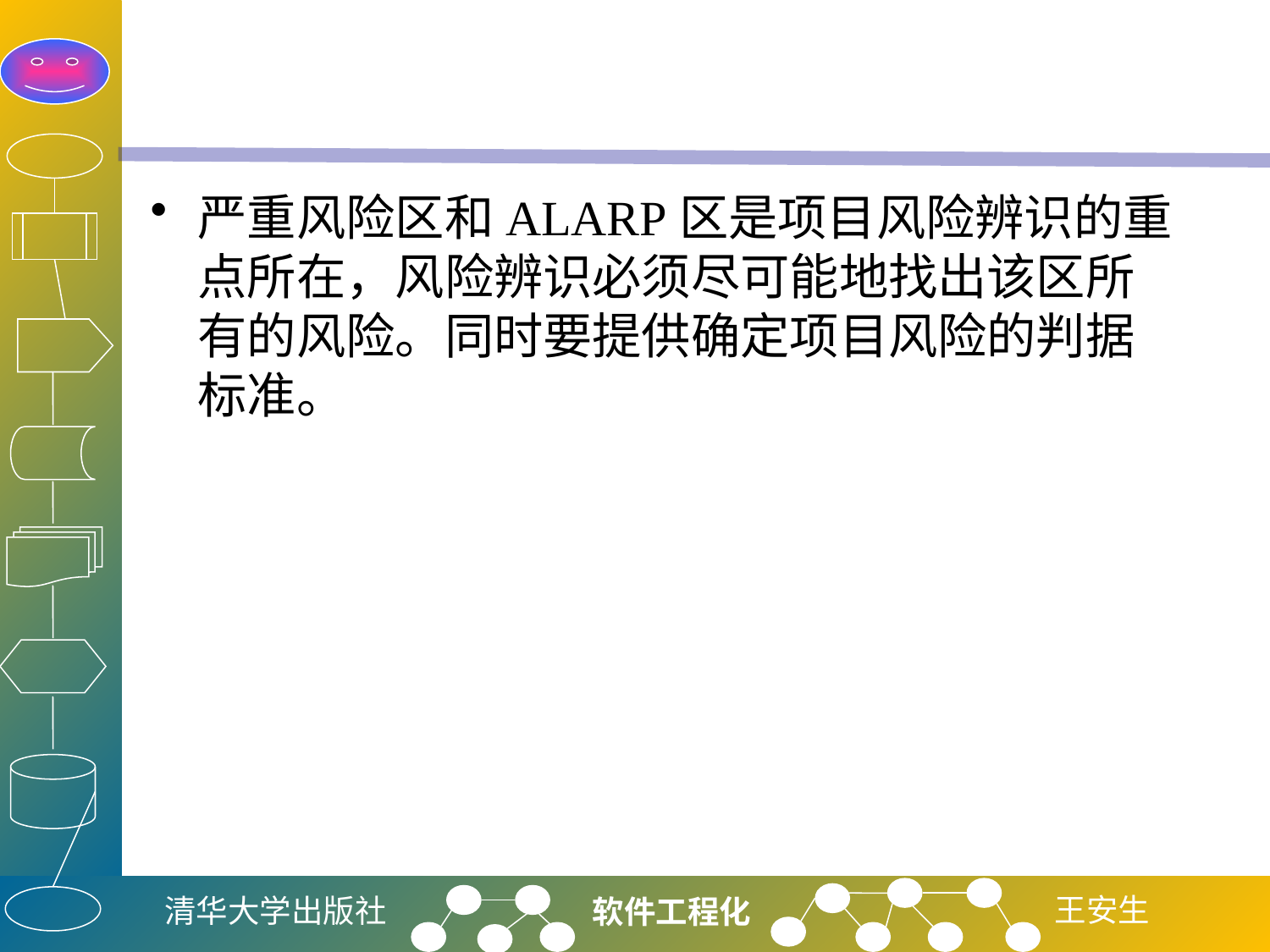

#
严重风险区和ALARP区是项目风险辨识的重点所在，风险辨识必须尽可能地找出该区所有的风险。同时要提供确定项目风险的判据标准。